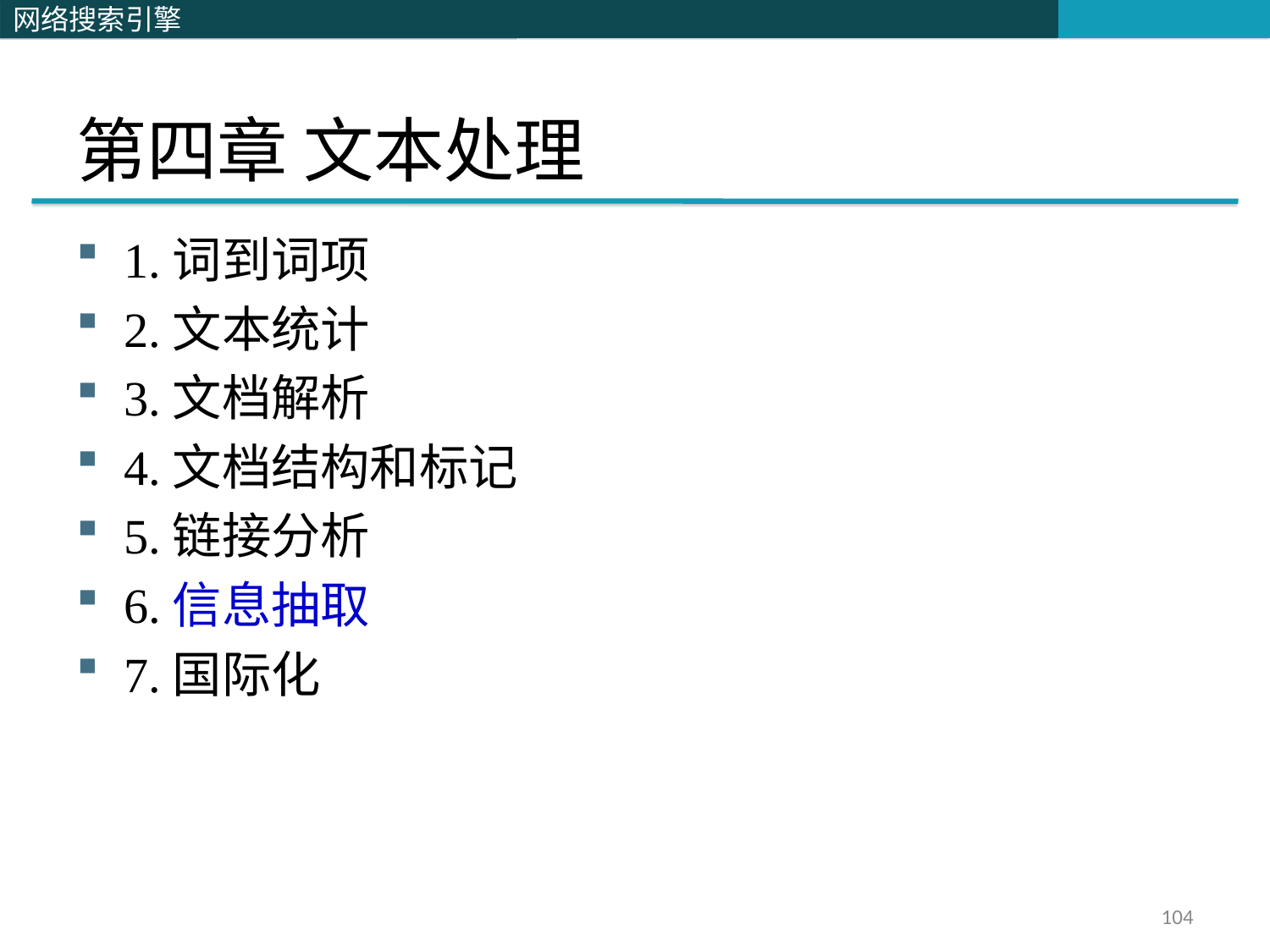

# 第四章 文本处理
1.词到词项
2.文本统计
3.文档解析
4.文档结构和标记
5.链接分析
6.信息抽取
7.国际化
104